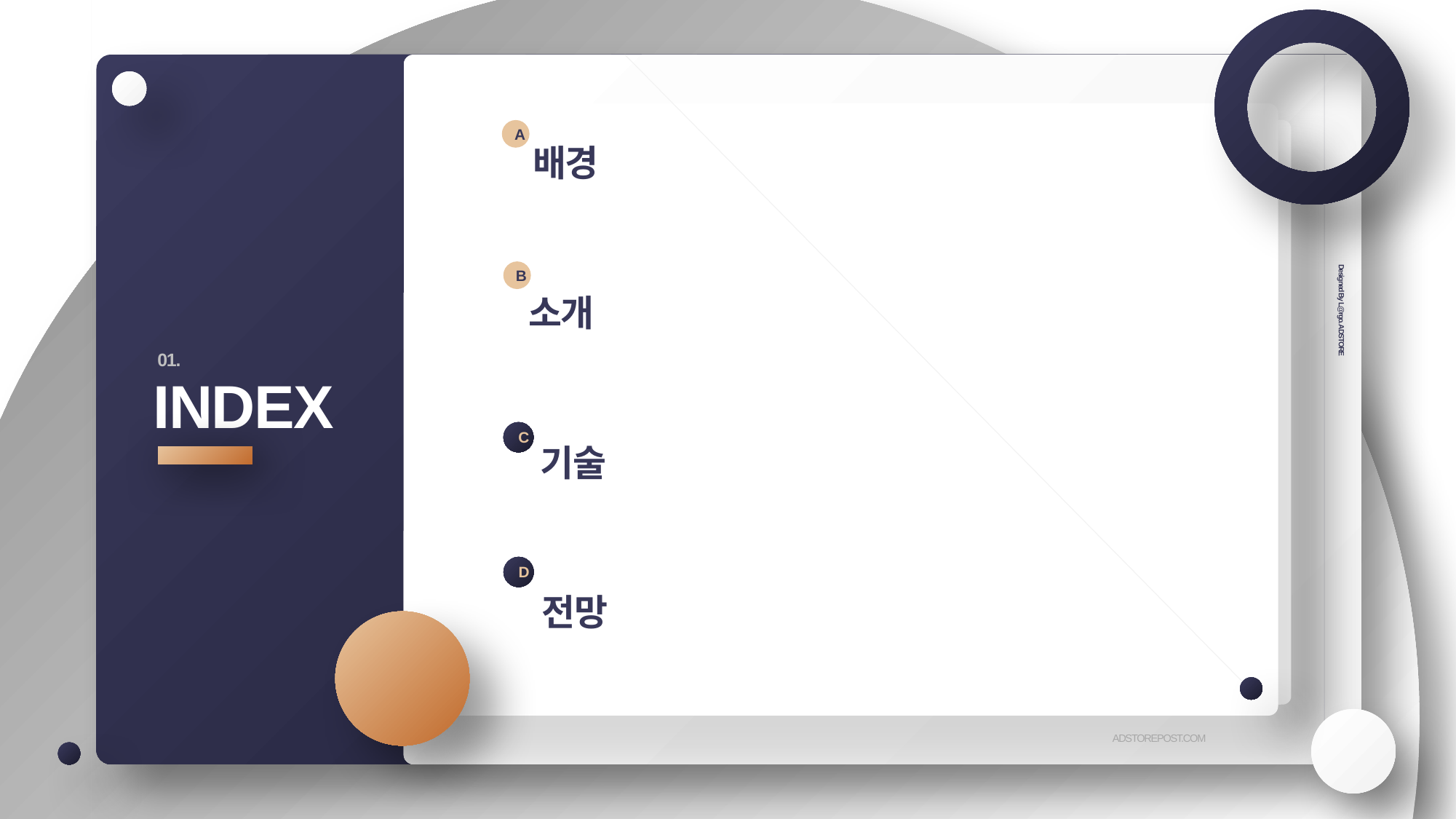

A

배경
B
소개
01.
INDEX
Designed By L@rgo. ADSTORE
C
기술

D
전망

ADSTOREPOST.COM